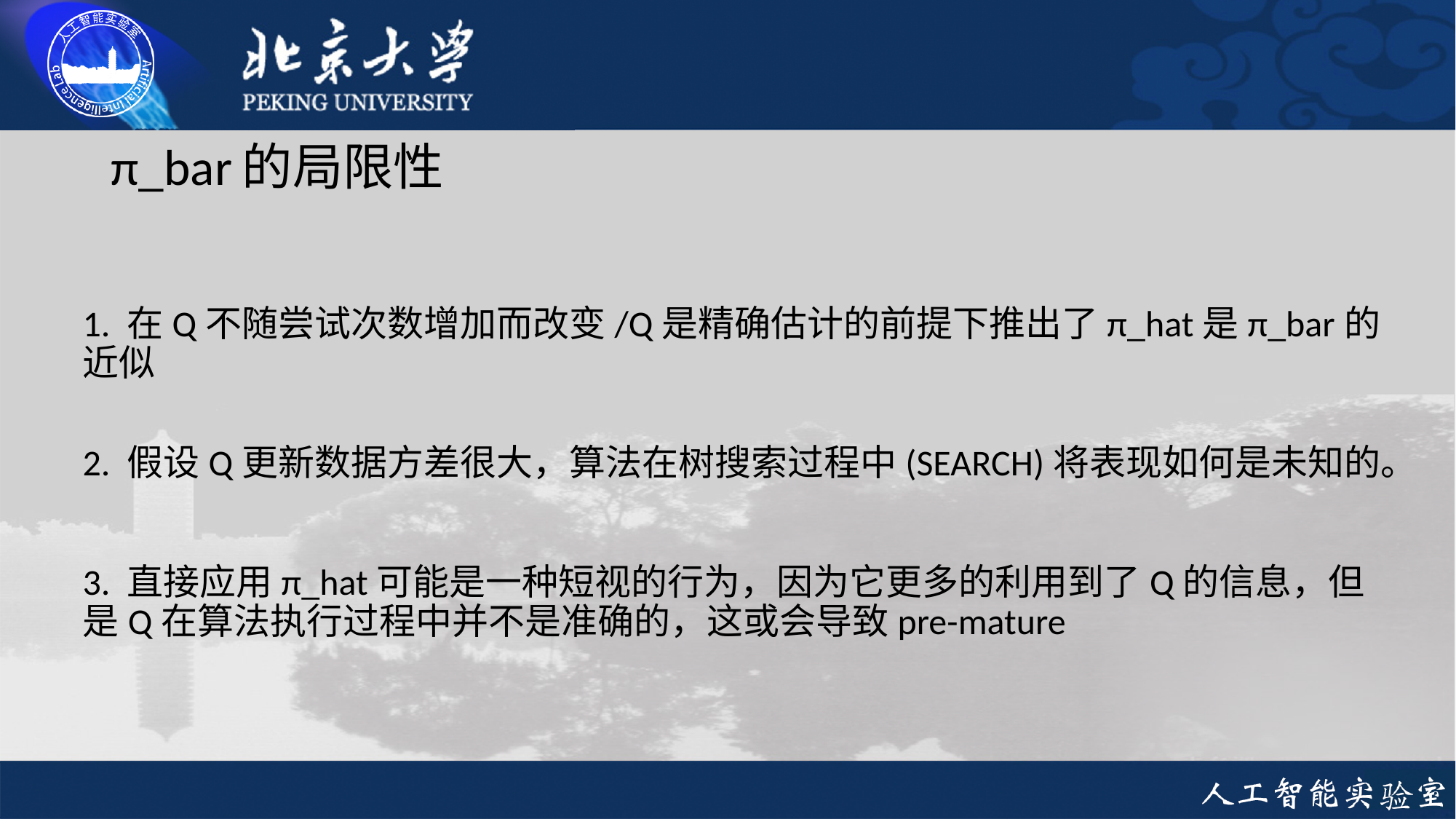

# π_bar的局限性

1. 在Q不随尝试次数增加而改变/Q是精确估计的前提下推出了π_hat是π_bar的近似

2. 假设Q更新数据方差很大，算法在树搜索过程中(SEARCH)将表现如何是未知的。

3. 直接应用π_hat可能是一种短视的行为，因为它更多的利用到了Q的信息，但是Q在算法执行过程中并不是准确的，这或会导致pre-mature